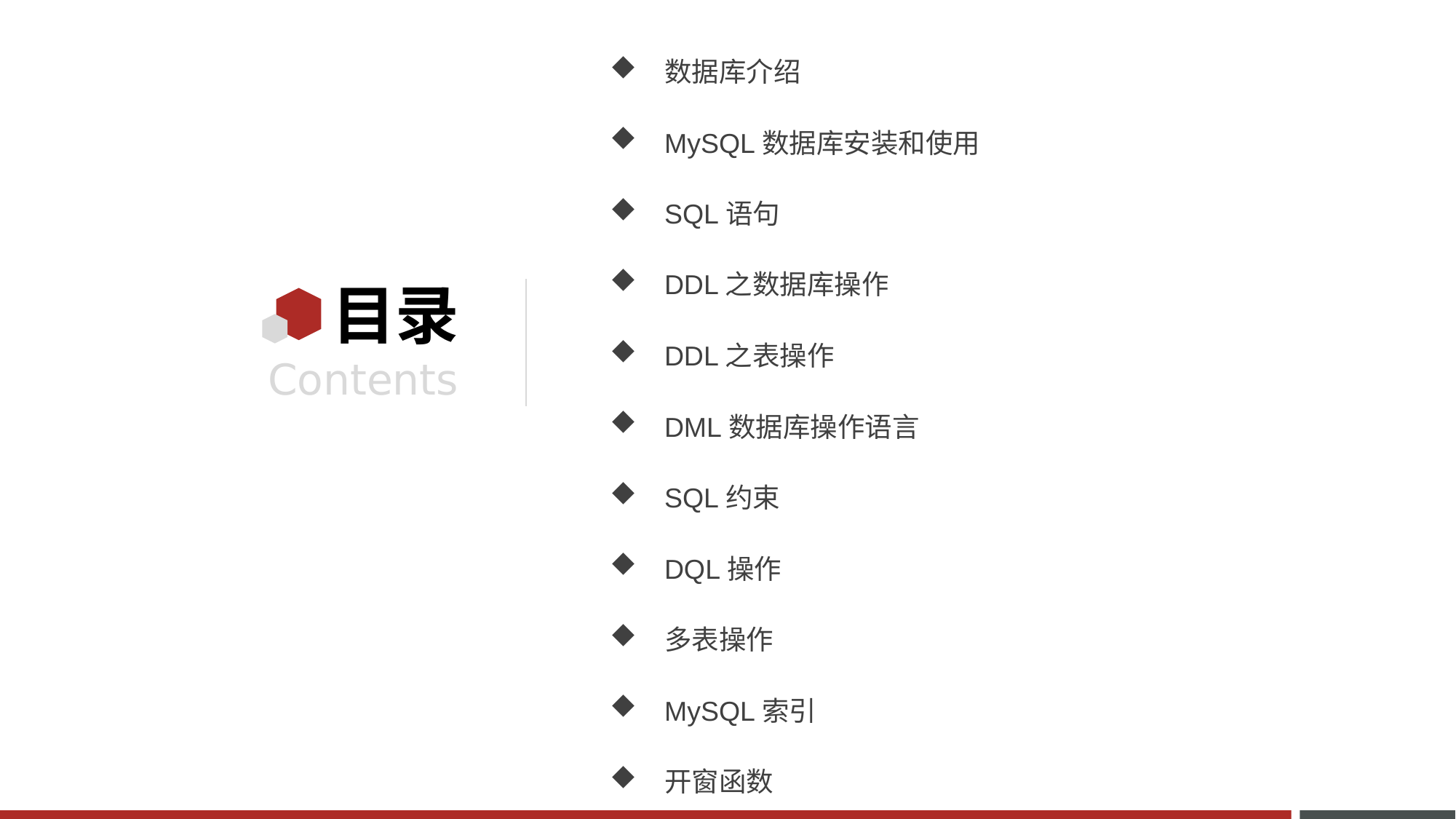

数据库介绍
MySQL数据库安装和使用
SQL语句
DDL之数据库操作
DDL之表操作
DML数据库操作语言
SQL约束
DQL操作
多表操作
MySQL索引
开窗函数